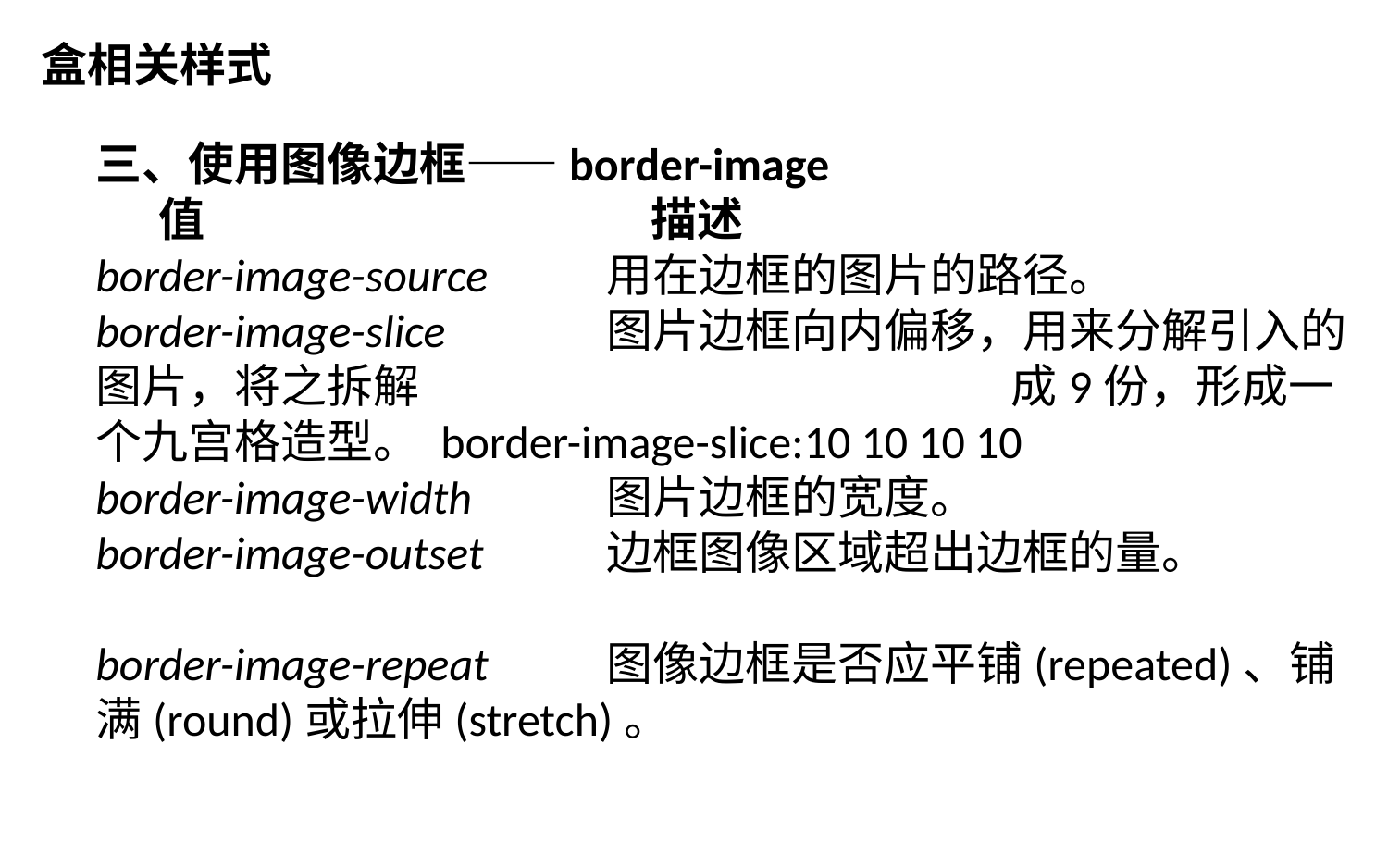

盒相关样式
三、使用图像边框——border-image
     值				描述
border-image-source	        用在边框的图片的路径。
border-image-slice	        图片边框向内偏移，用来分解引入的图片，将之拆解		       		        成9份，形成一个九宫格造型。 border-image-slice:10 10 10 10
border-image-width	        图片边框的宽度。
border-image-outset	        边框图像区域超出边框的量。
border-image-repeat	        图像边框是否应平铺(repeated)、铺满(round)或拉伸(stretch)。